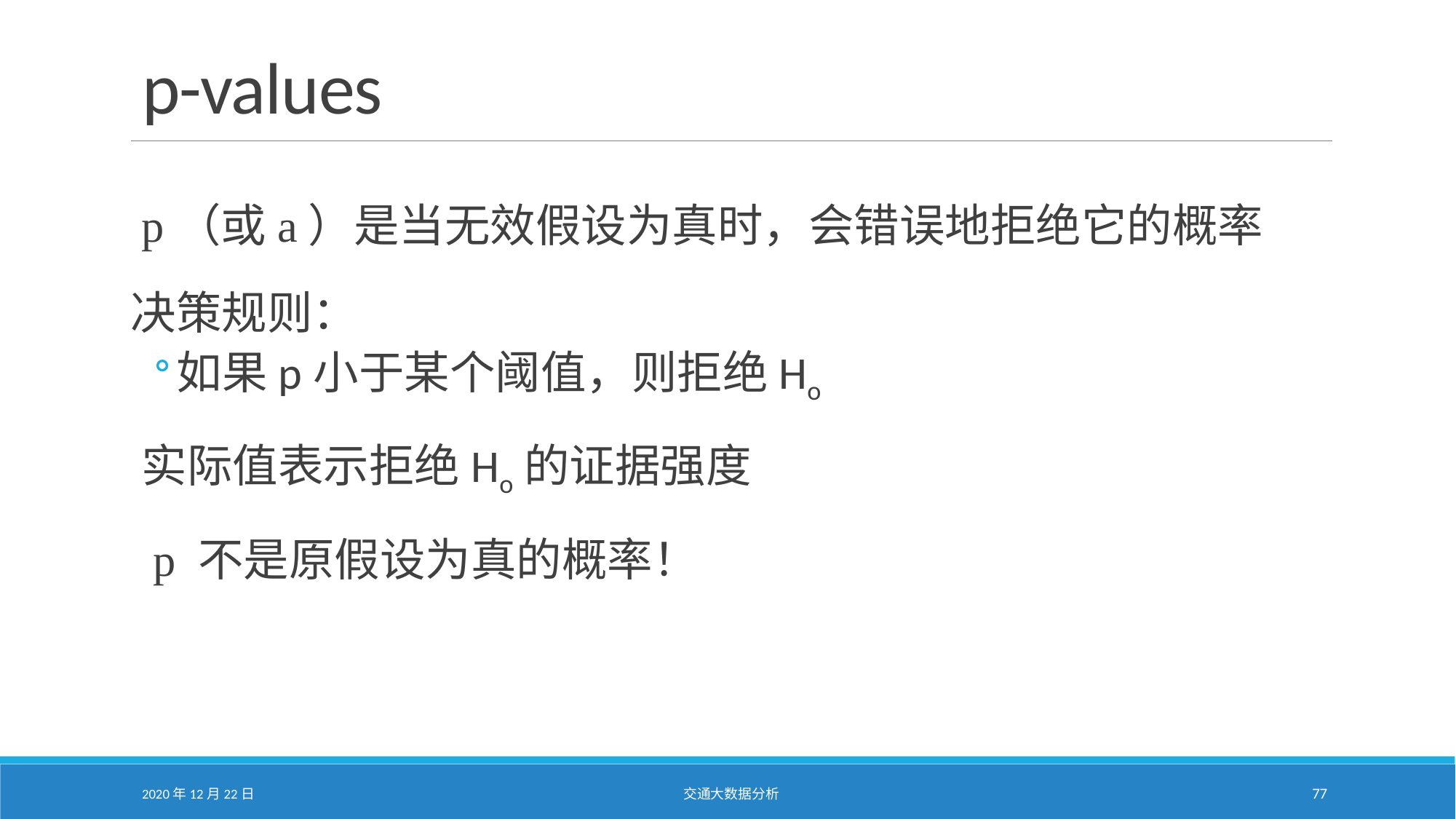

# p-values
p（或a）是当无效假设为真时，会错误地拒绝它的概率
决策规则：
如果p小于某个阈值，则拒绝Ho
实际值表示拒绝Ho的证据强度
 p 不是原假设为真的概率！
2020年12月22日
交通大数据分析
77